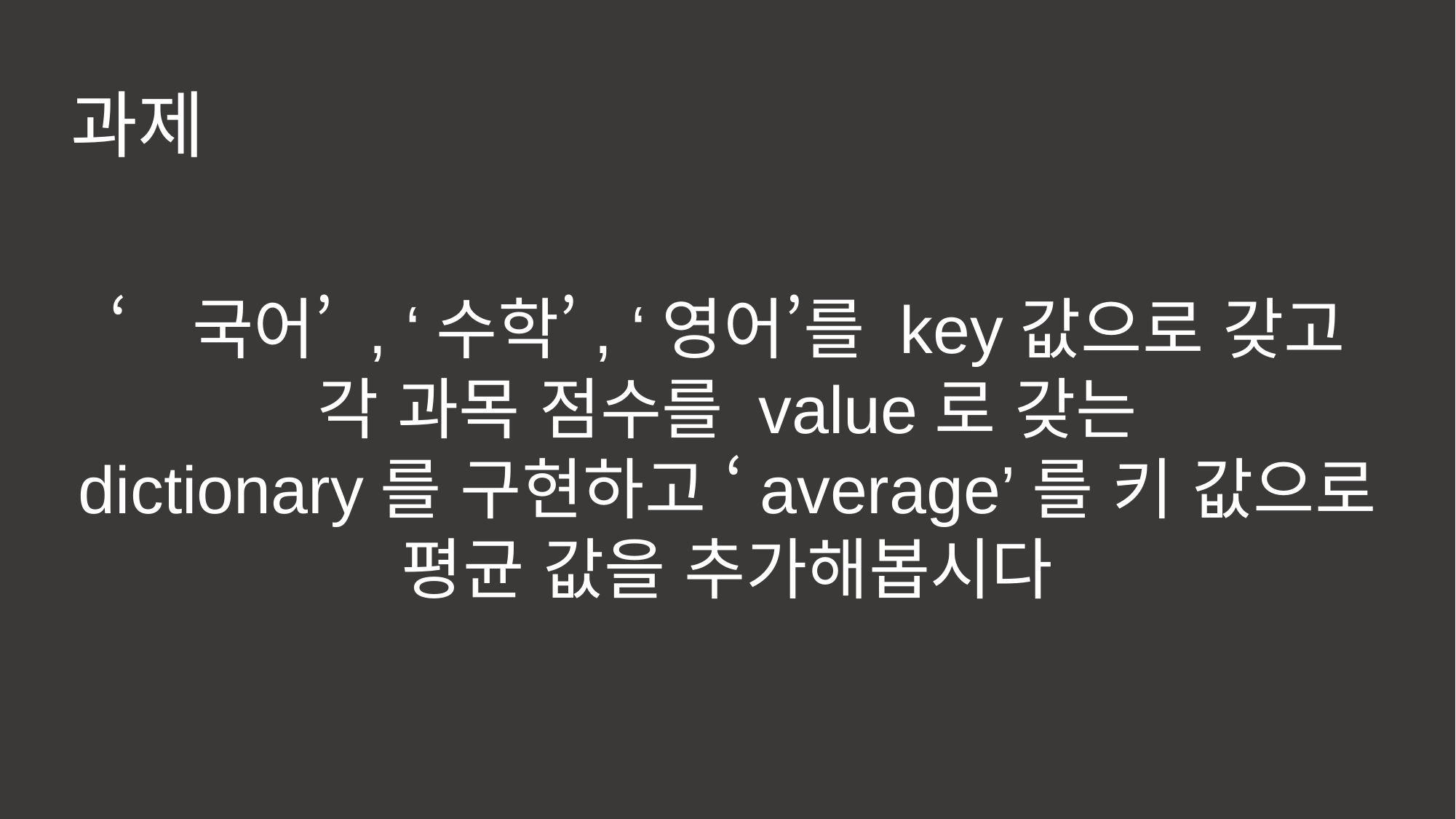

과제
‘국어’ , ‘수학’, ‘영어’를 key값으로 갖고
각 과목 점수를 value로 갖는
dictionary를 구현하고 ‘average’를 키 값으로
평균 값을 추가해봅시다